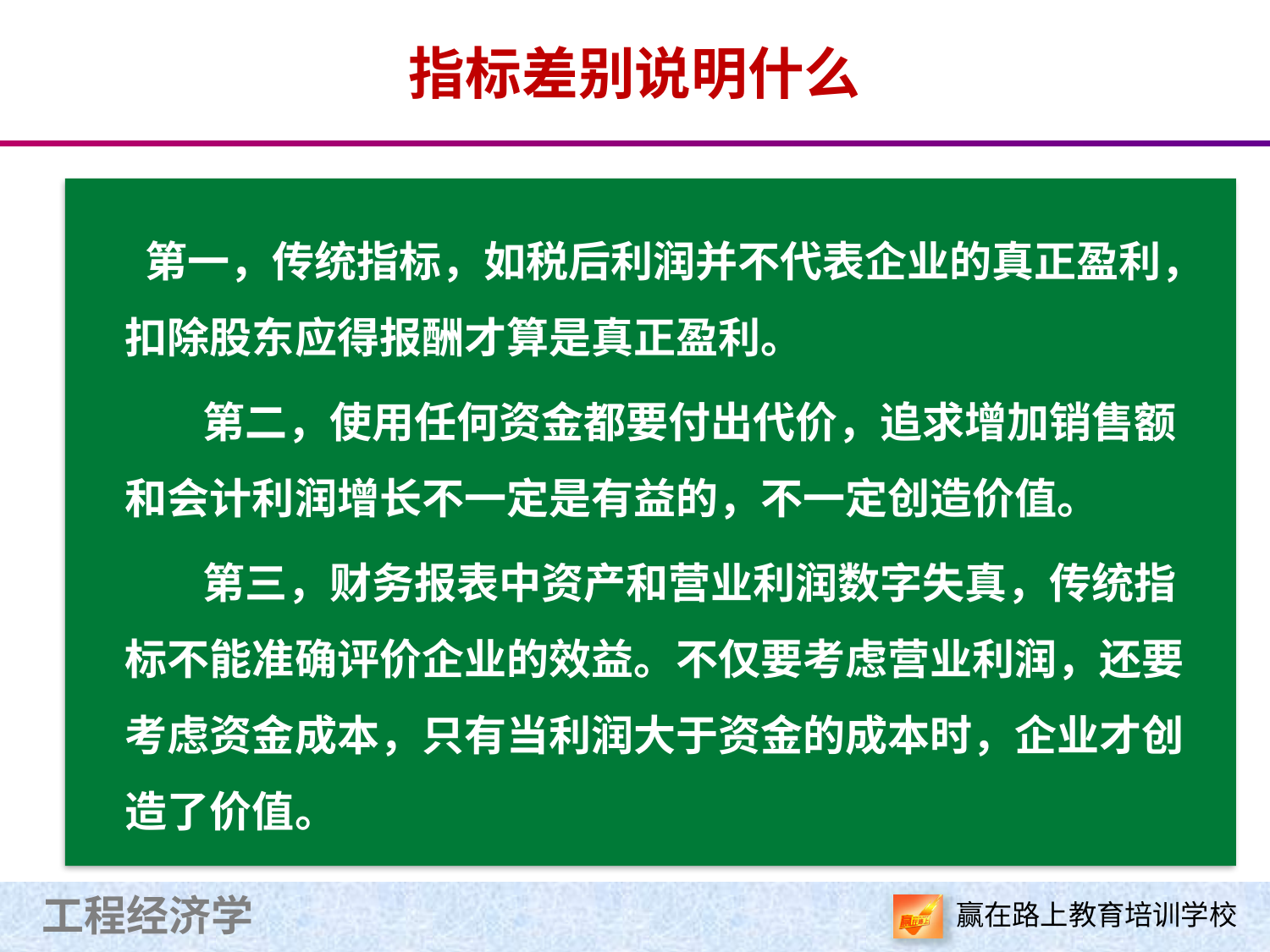

# 指标差别说明什么
      第一，传统指标，如税后利润并不代表企业的真正盈利，扣除股东应得报酬才算是真正盈利。
第二，使用任何资金都要付出代价，追求增加销售额和会计利润增长不一定是有益的，不一定创造价值。
第三，财务报表中资产和营业利润数字失真，传统指标不能准确评价企业的效益。不仅要考虑营业利润，还要考虑资金成本，只有当利润大于资金的成本时，企业才创造了价值。